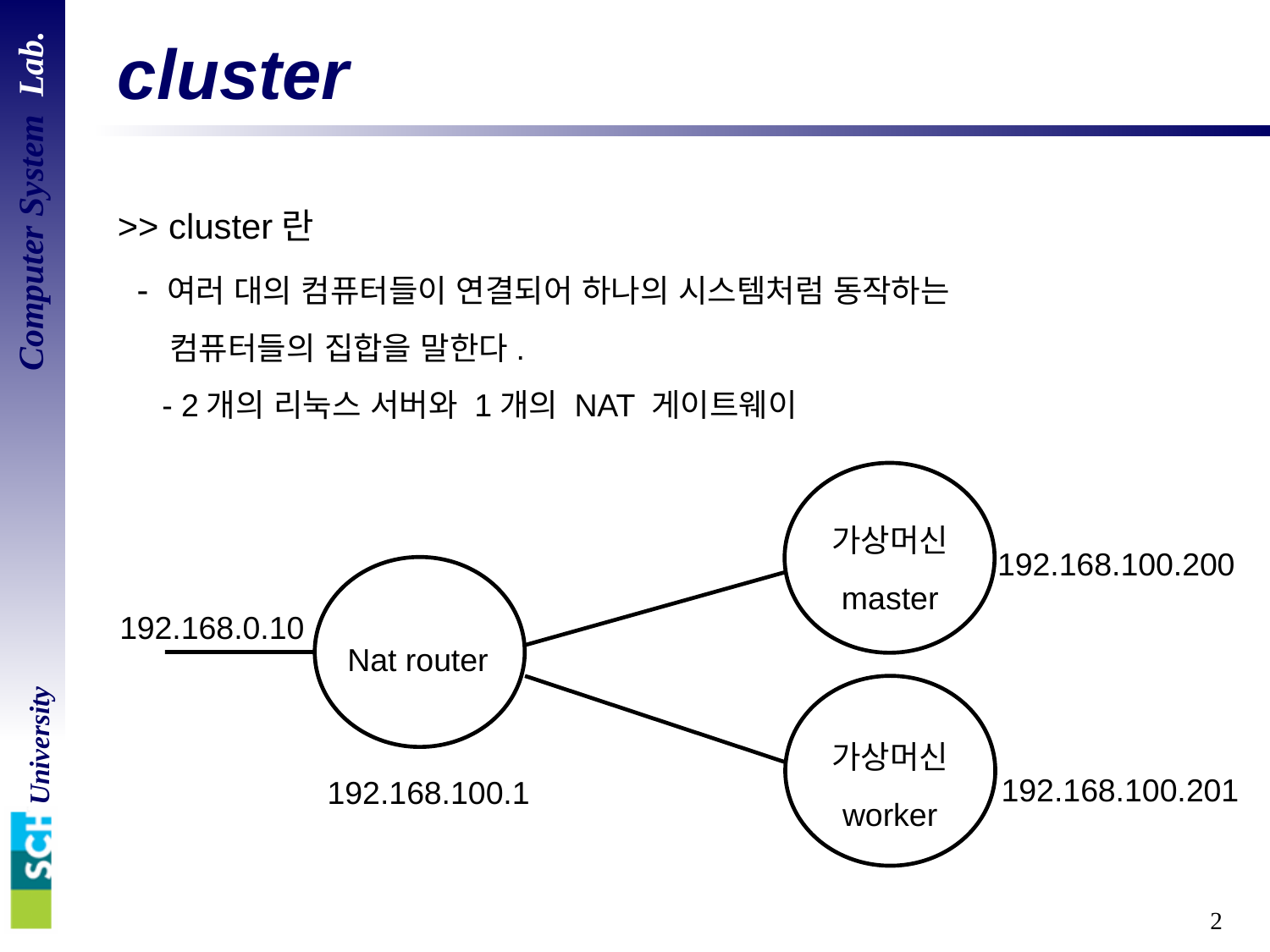

# cluster
>> cluster란
  - 여러 대의 컴퓨터들이 연결되어 하나의 시스템처럼 동작하는
     컴퓨터들의 집합을 말한다.
     - 2개의 리눅스 서버와 1개의 NAT 게이트웨이

가상머신
master
192.168.100.200

192.168.0.10
Nat router

가상머신
worker
192.168.100.201
192.168.100.1